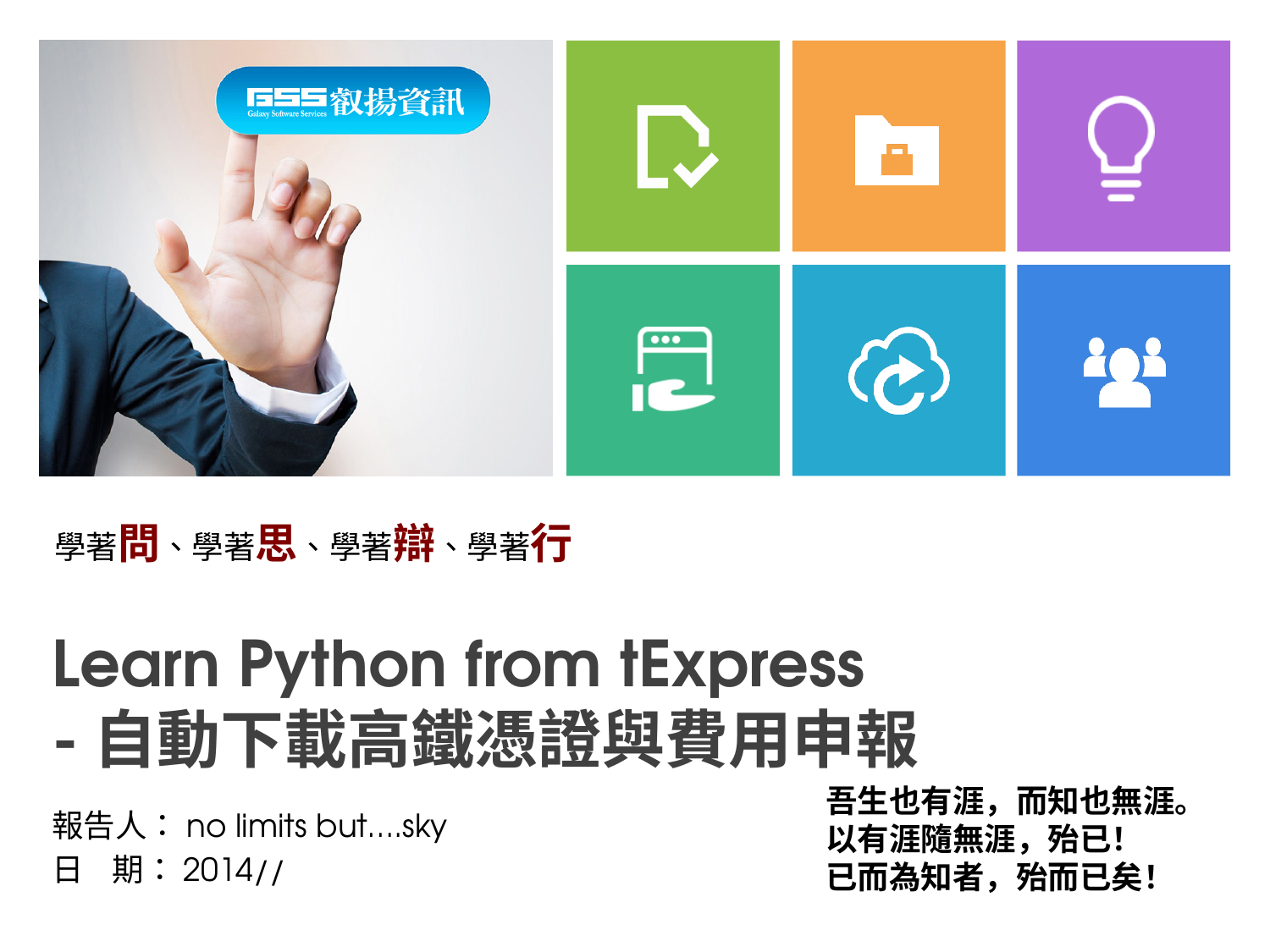

學著問、學著思、學著辯、學著行
# Learn Python from tExpress -自動下載高鐵憑證與費用申報
吾生也有涯，而知也無涯。
以有涯隨無涯，殆已！
已而為知者，殆而已矣！
報告人：no limits but….sky
日    期：2014//